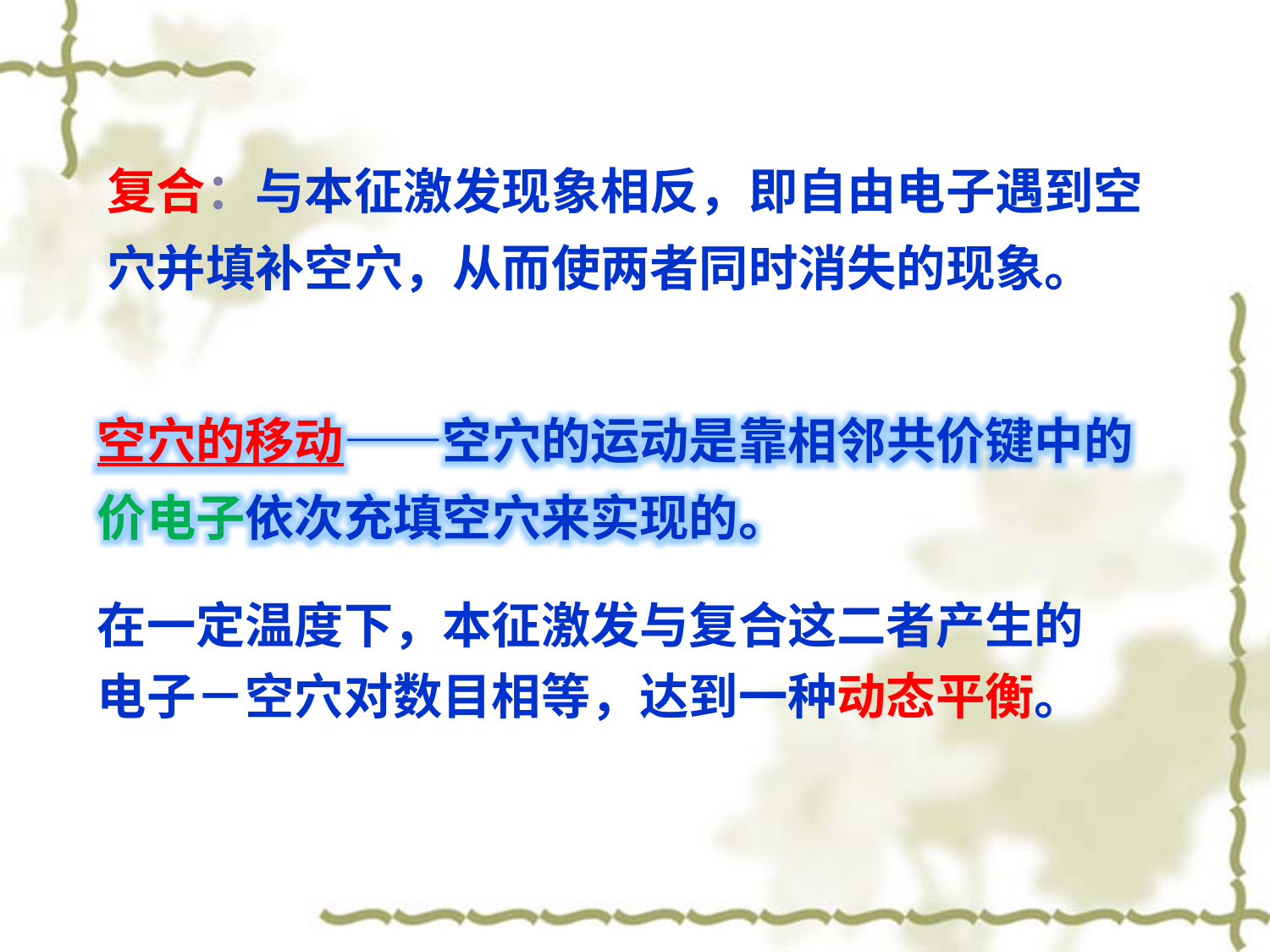

复合：与本征激发现象相反，即自由电子遇到空穴并填补空穴，从而使两者同时消失的现象。
空穴的移动——空穴的运动是靠相邻共价键中的价电子依次充填空穴来实现的。
在一定温度下，本征激发与复合这二者产生的电子－空穴对数目相等，达到一种动态平衡。
9